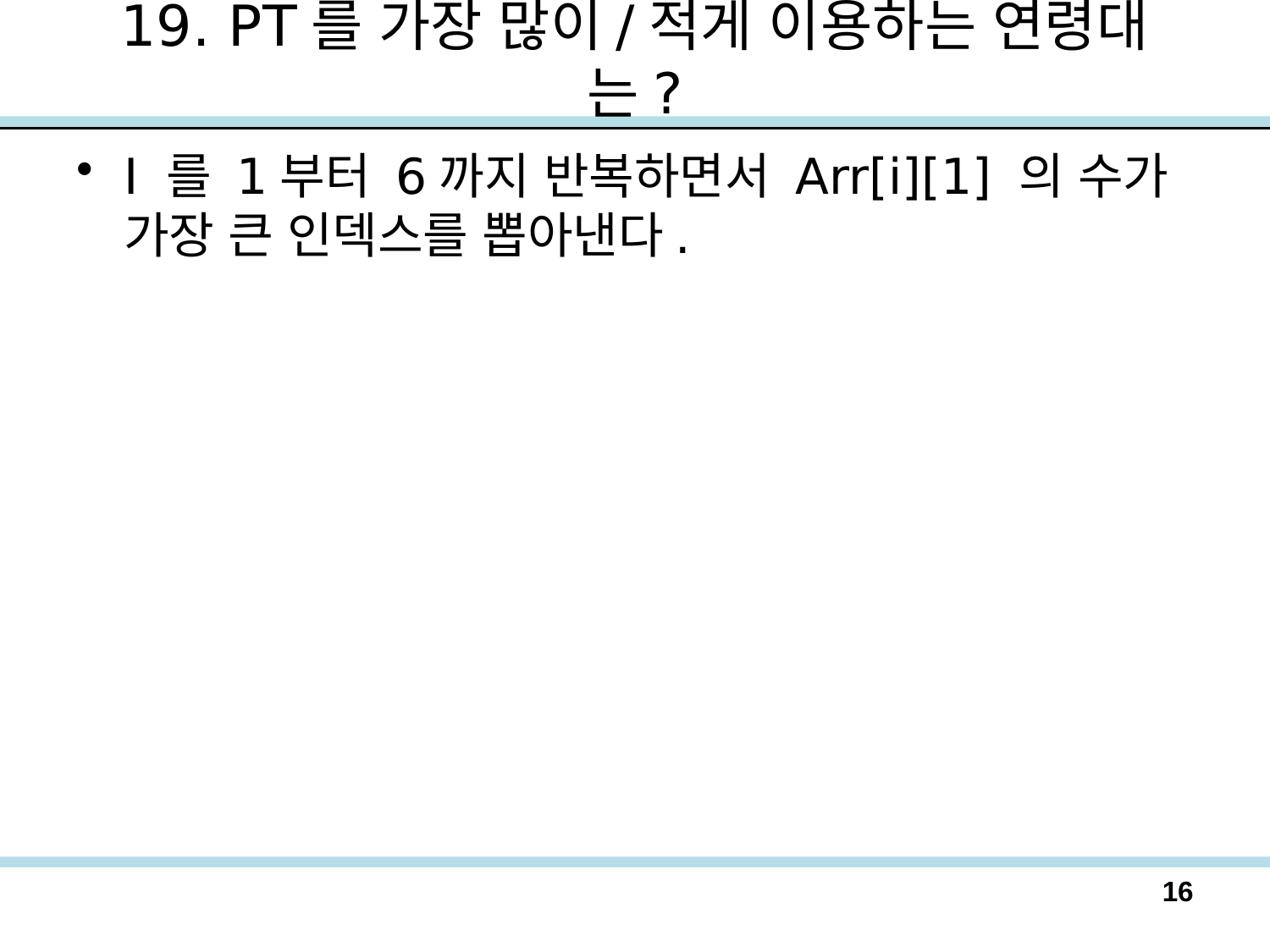

# 19. PT를 가장 많이/적게 이용하는 연령대는?
I 를 1부터 6까지 반복하면서 Arr[i][1] 의 수가 가장 큰 인덱스를 뽑아낸다.
16